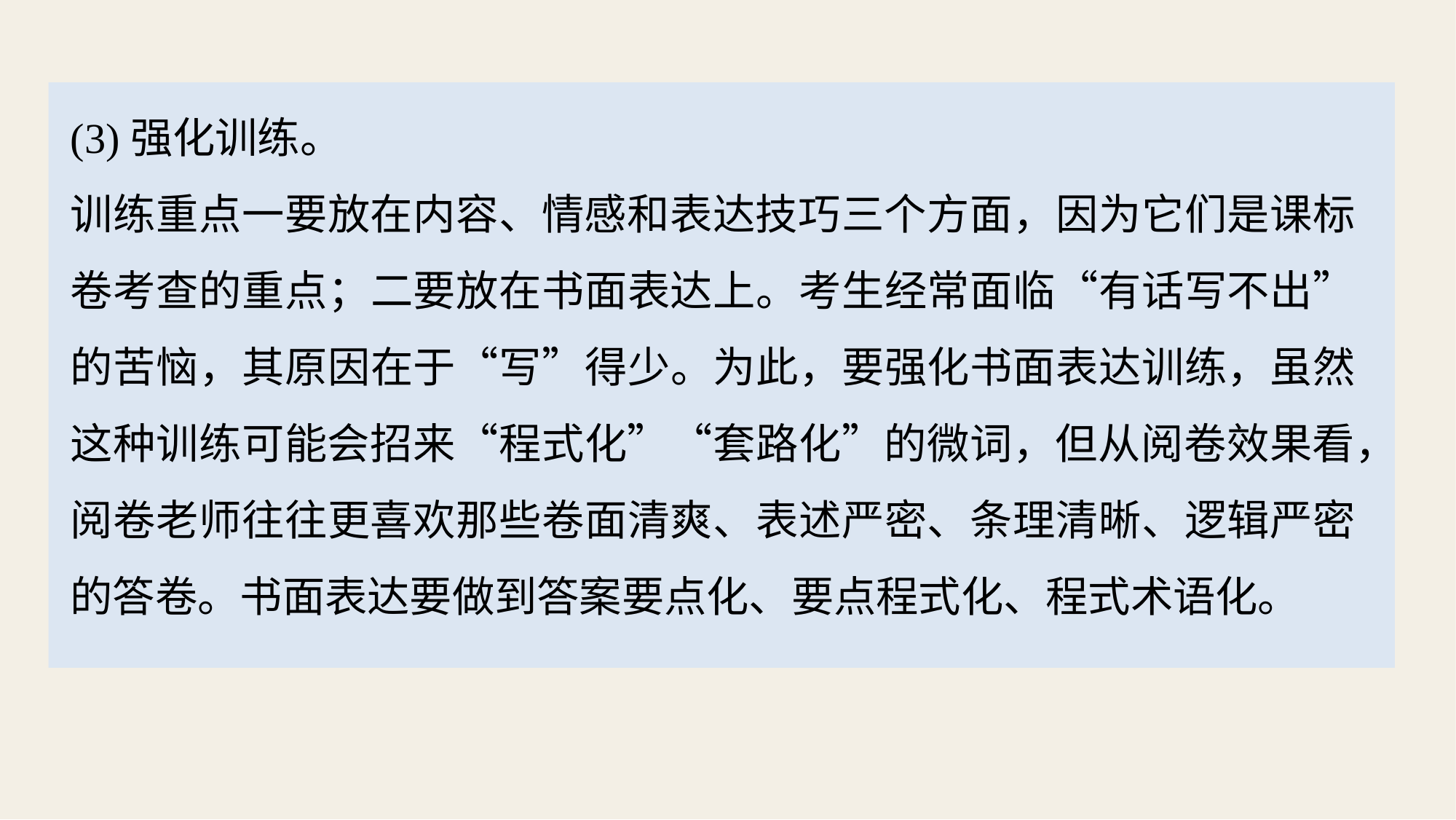

(3)强化训练。
训练重点一要放在内容、情感和表达技巧三个方面，因为它们是课标卷考查的重点；二要放在书面表达上。考生经常面临“有话写不出”的苦恼，其原因在于“写”得少。为此，要强化书面表达训练，虽然这种训练可能会招来“程式化”“套路化”的微词，但从阅卷效果看，阅卷老师往往更喜欢那些卷面清爽、表述严密、条理清晰、逻辑严密的答卷。书面表达要做到答案要点化、要点程式化、程式术语化。